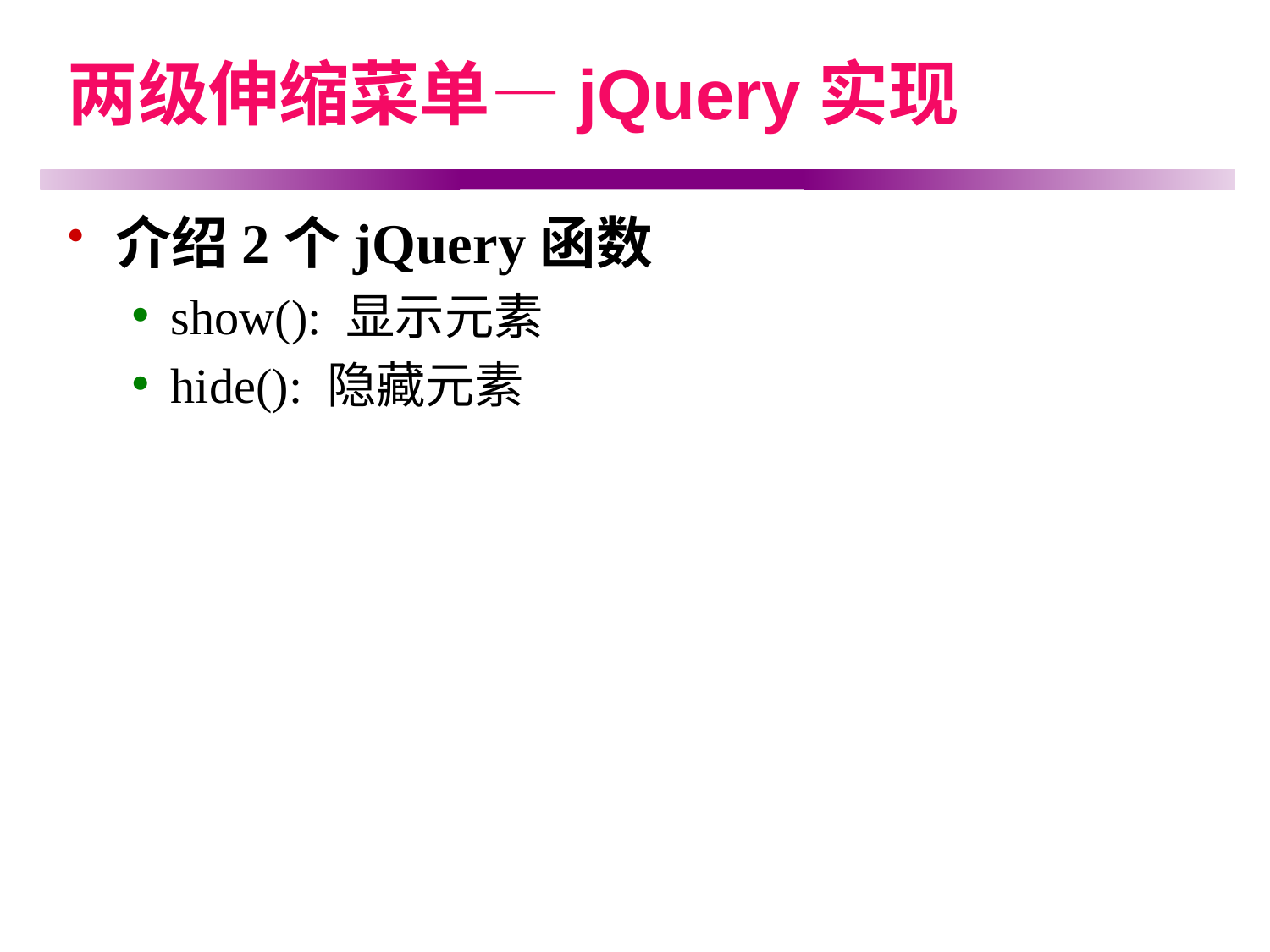

# 两级伸缩菜单—jQuery实现
介绍2个jQuery函数
show(): 显示元素
hide(): 隐藏元素